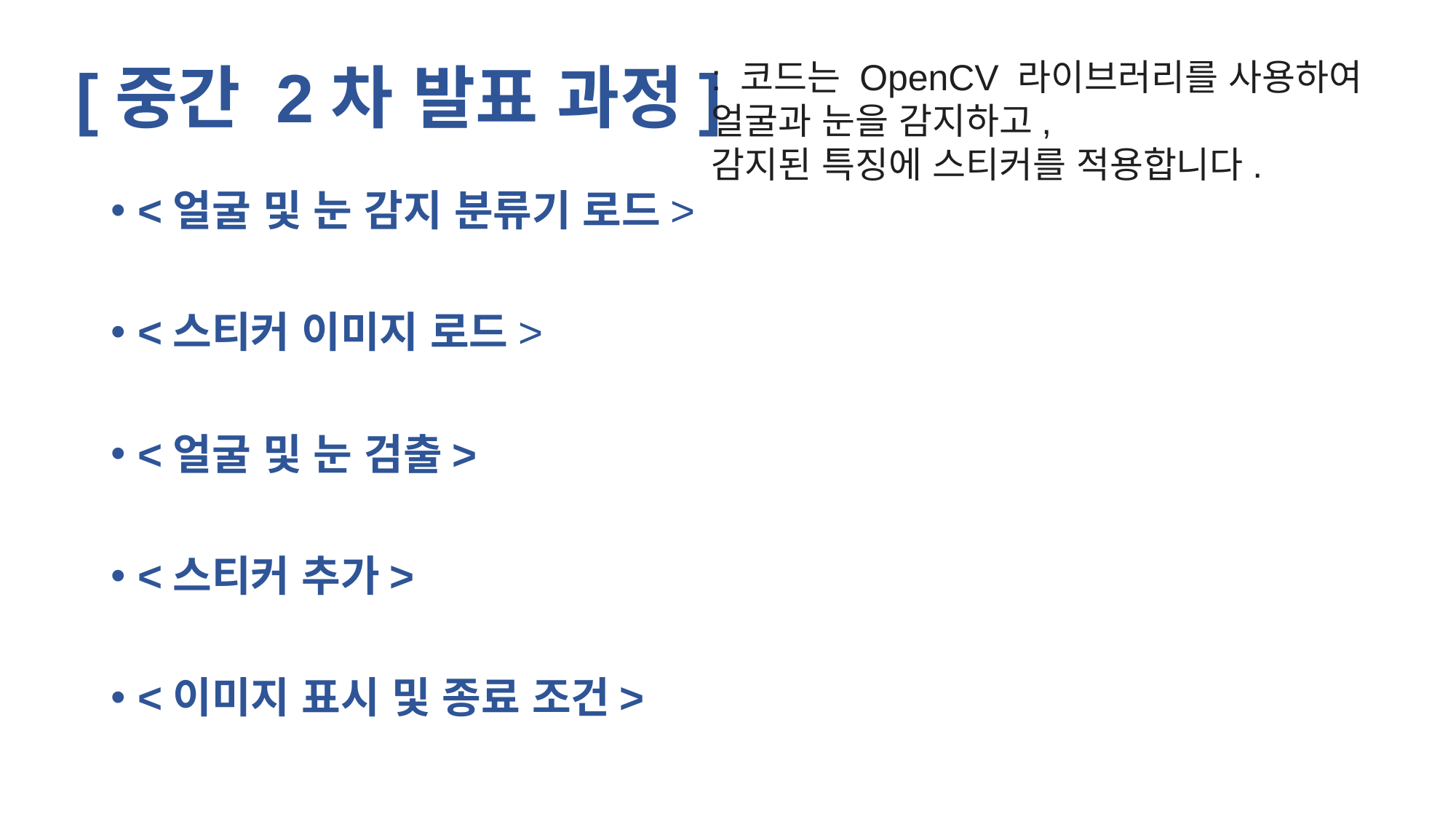

[중간 2차 발표 과정]
: 코드는 OpenCV 라이브러리를 사용하여
얼굴과 눈을 감지하고,
감지된 특징에 스티커를 적용합니다.
<얼굴 및 눈 감지 분류기 로드>

<스티커 이미지 로드>

<얼굴 및 눈 검출>

<스티커 추가>

<이미지 표시 및 종료 조건>